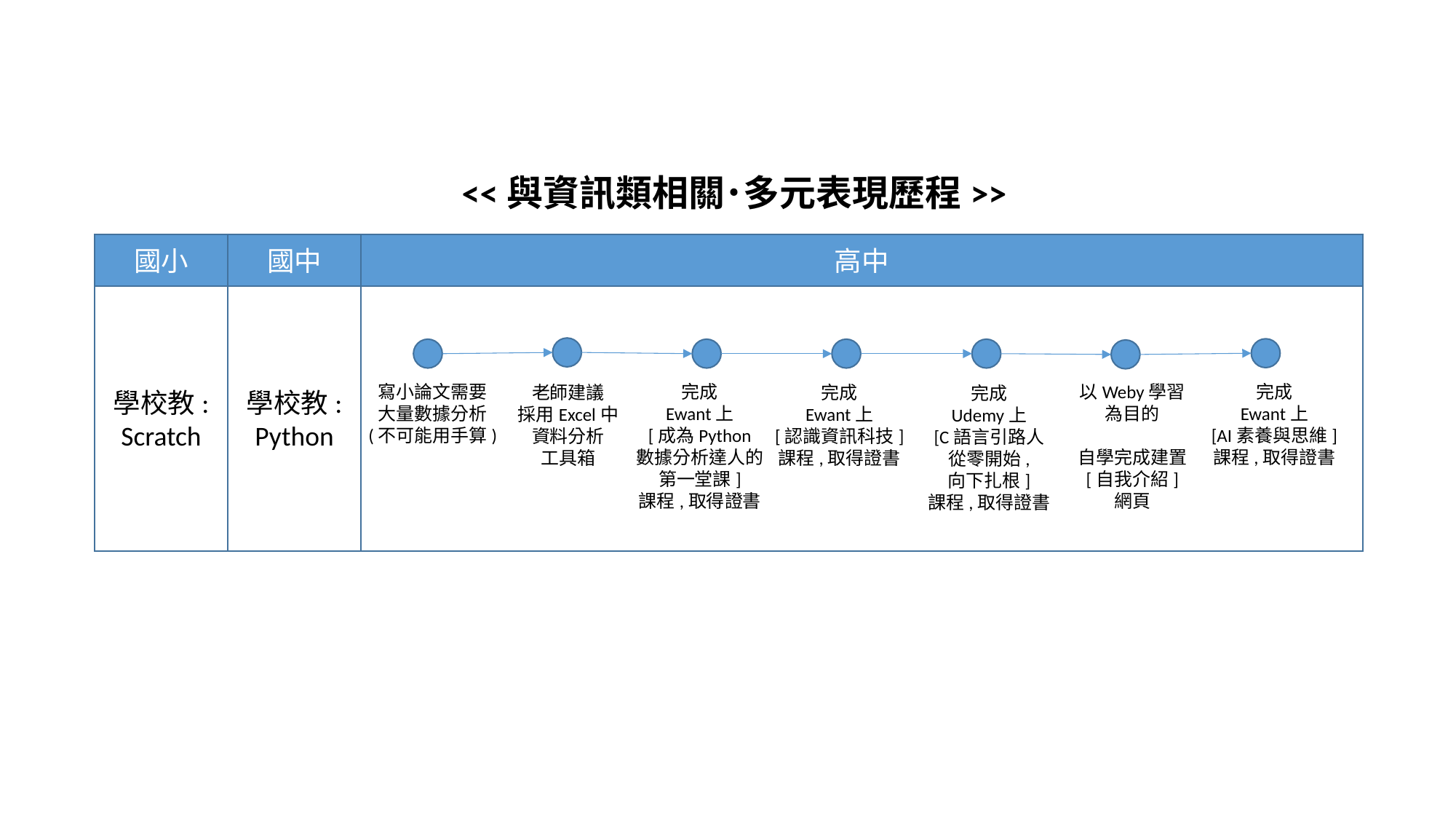

<<與資訊類相關˙多元表現歷程>>
國小
國中
高中
學校教:
Scratch
學校教:
Python

完成
Ewant上
[AI素養與思維]
課程,取得證書
寫小論文需要
大量數據分析
(不可能用手算)
完成
Ewant上
[成為Python
數據分析達人的
第一堂課]
課程,取得證書
以Weby學習
為目的

自學完成建置
[自我介紹]
網頁
老師建議
採用Excel中
資料分析
工具箱
完成
Ewant上
[認識資訊科技]
課程,取得證書
完成
Udemy上
[C語言引路人
從零開始,
向下扎根]
課程,取得證書